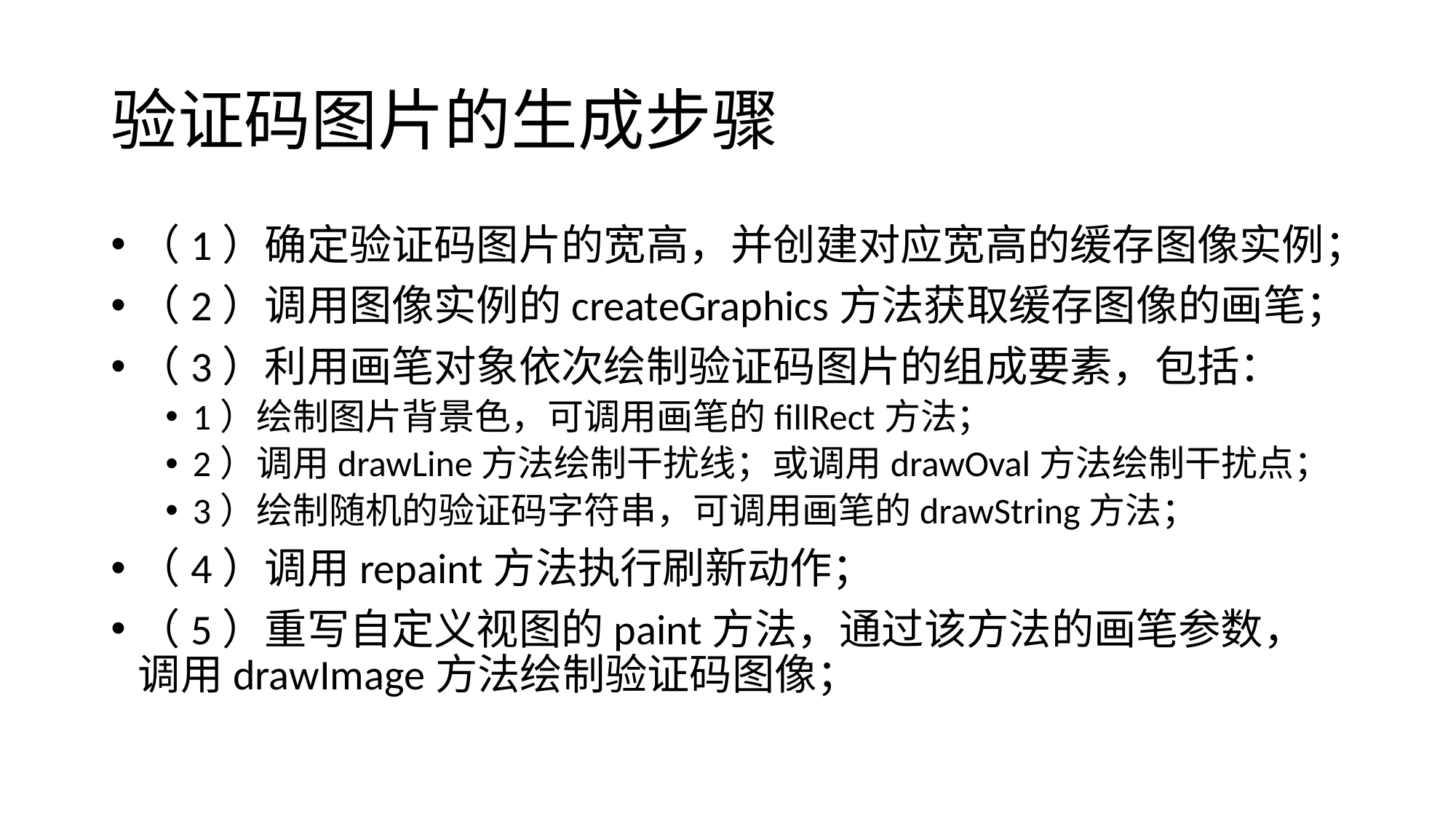

# 验证码图片的生成步骤
（1）确定验证码图片的宽高，并创建对应宽高的缓存图像实例；
（2）调用图像实例的createGraphics方法获取缓存图像的画笔；
（3）利用画笔对象依次绘制验证码图片的组成要素，包括：
1）绘制图片背景色，可调用画笔的fillRect方法；
2）调用drawLine方法绘制干扰线；或调用drawOval方法绘制干扰点；
3）绘制随机的验证码字符串，可调用画笔的drawString方法；
（4）调用repaint方法执行刷新动作；
（5）重写自定义视图的paint方法，通过该方法的画笔参数，调用drawImage方法绘制验证码图像；